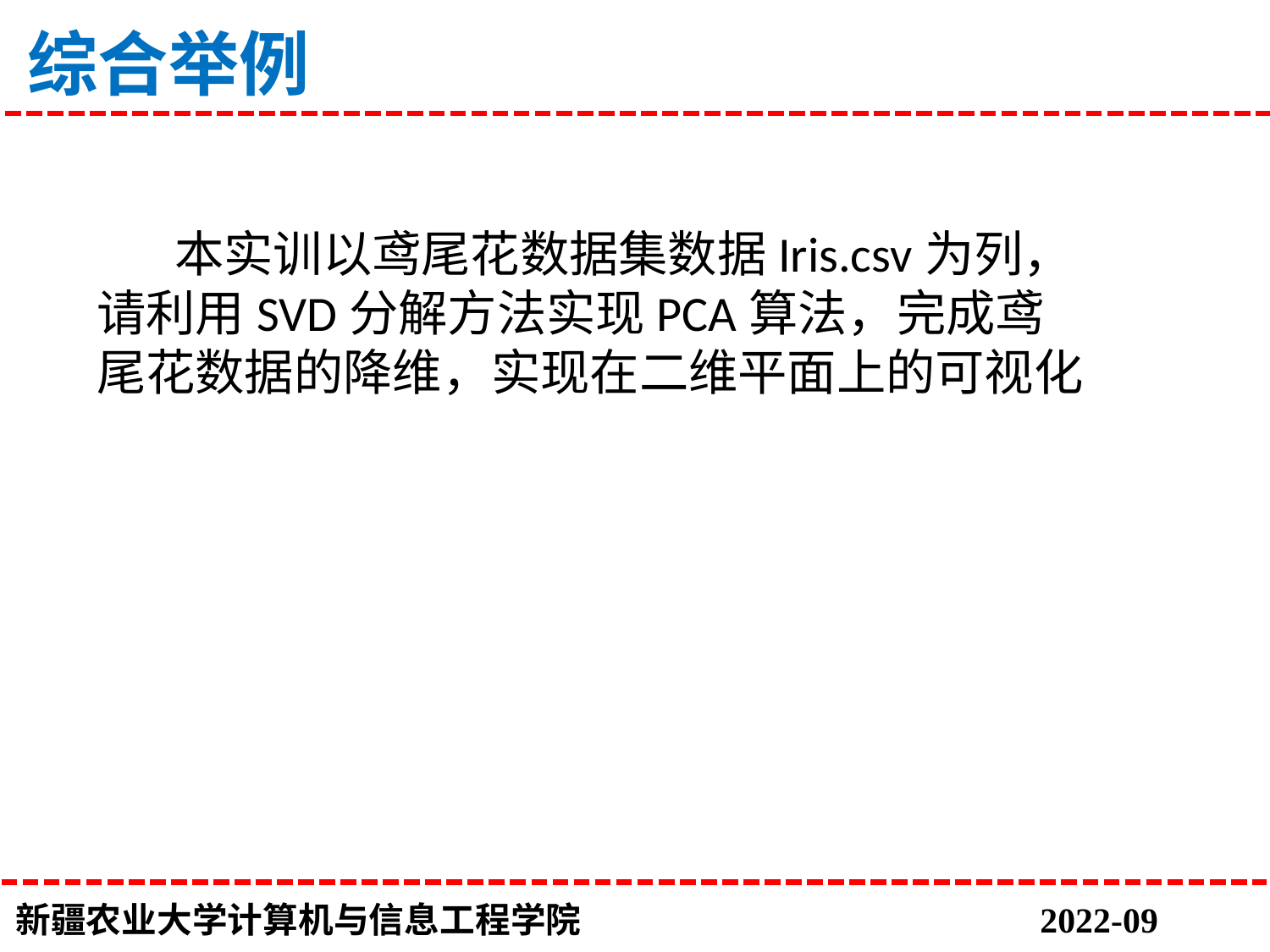

# 综合举例
      本实训以鸢尾花数据集数据Iris.csv为列，请利用SVD分解方法实现PCA算法，完成鸢尾花数据的降维，实现在二维平面上的可视化